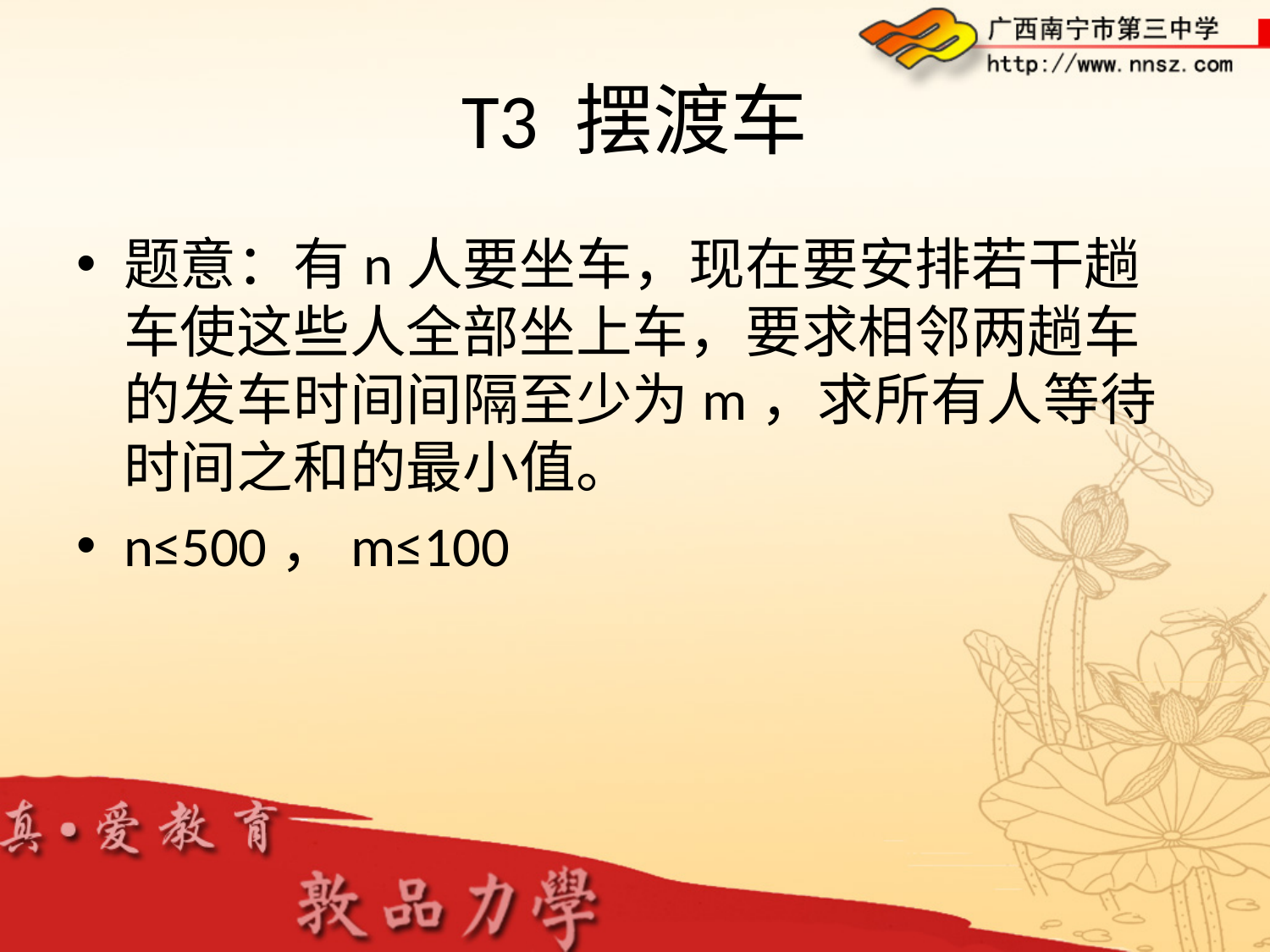

# T3 摆渡车
题意：有n人要坐车，现在要安排若干趟车使这些人全部坐上车，要求相邻两趟车的发车时间间隔至少为m，求所有人等待时间之和的最小值。
n≤500，m≤100